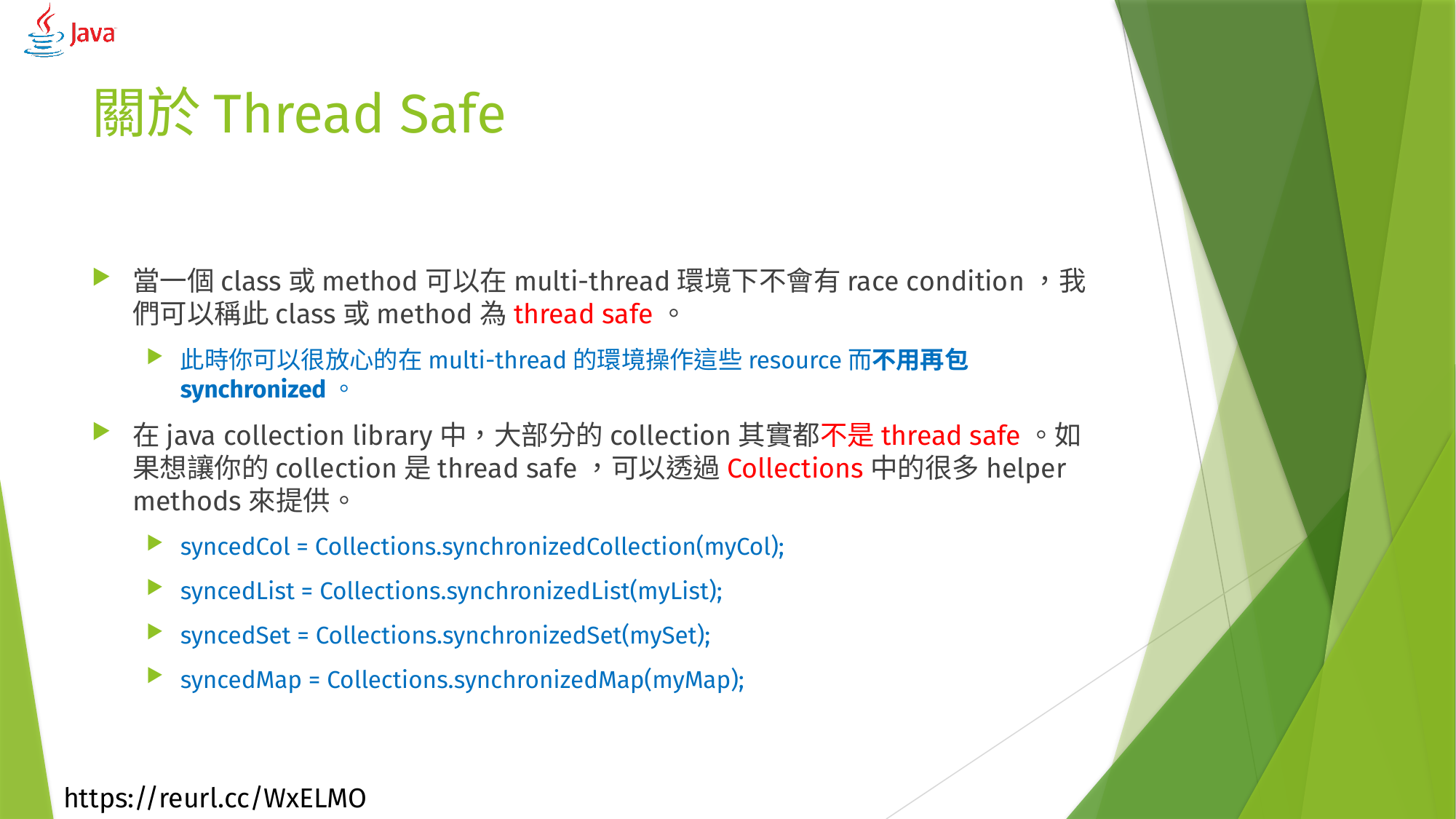

# 關於Thread Safe
當一個class或method可以在multi-thread環境下不會有race condition，我們可以稱此class或method為thread safe。
此時你可以很放心的在multi-thread的環境操作這些resource而不用再包synchronized。
在java collection library中，大部分的collection其實都不是thread safe。如果想讓你的collection是thread safe，可以透過Collections中的很多helper methods來提供。
syncedCol = Collections.synchronizedCollection(myCol);
syncedList = Collections.synchronizedList(myList);
syncedSet = Collections.synchronizedSet(mySet);
syncedMap = Collections.synchronizedMap(myMap);